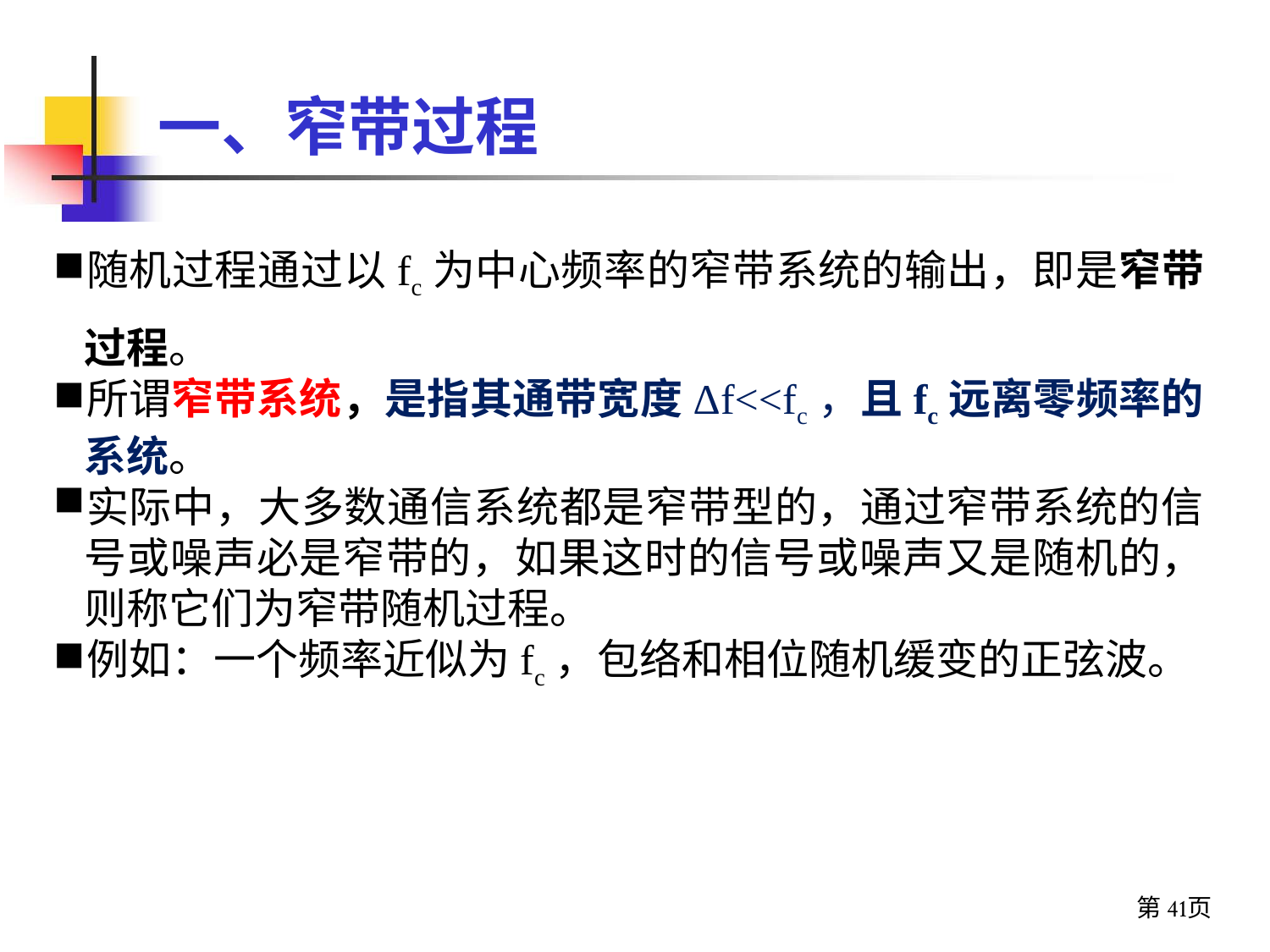

一、窄带过程
随机过程通过以fc为中心频率的窄带系统的输出，即是窄带过程。
所谓窄带系统，是指其通带宽度Δf<<fc，且fc远离零频率的系统。
实际中，大多数通信系统都是窄带型的，通过窄带系统的信号或噪声必是窄带的，如果这时的信号或噪声又是随机的，则称它们为窄带随机过程。
例如：一个频率近似为fc，包络和相位随机缓变的正弦波。

第41页